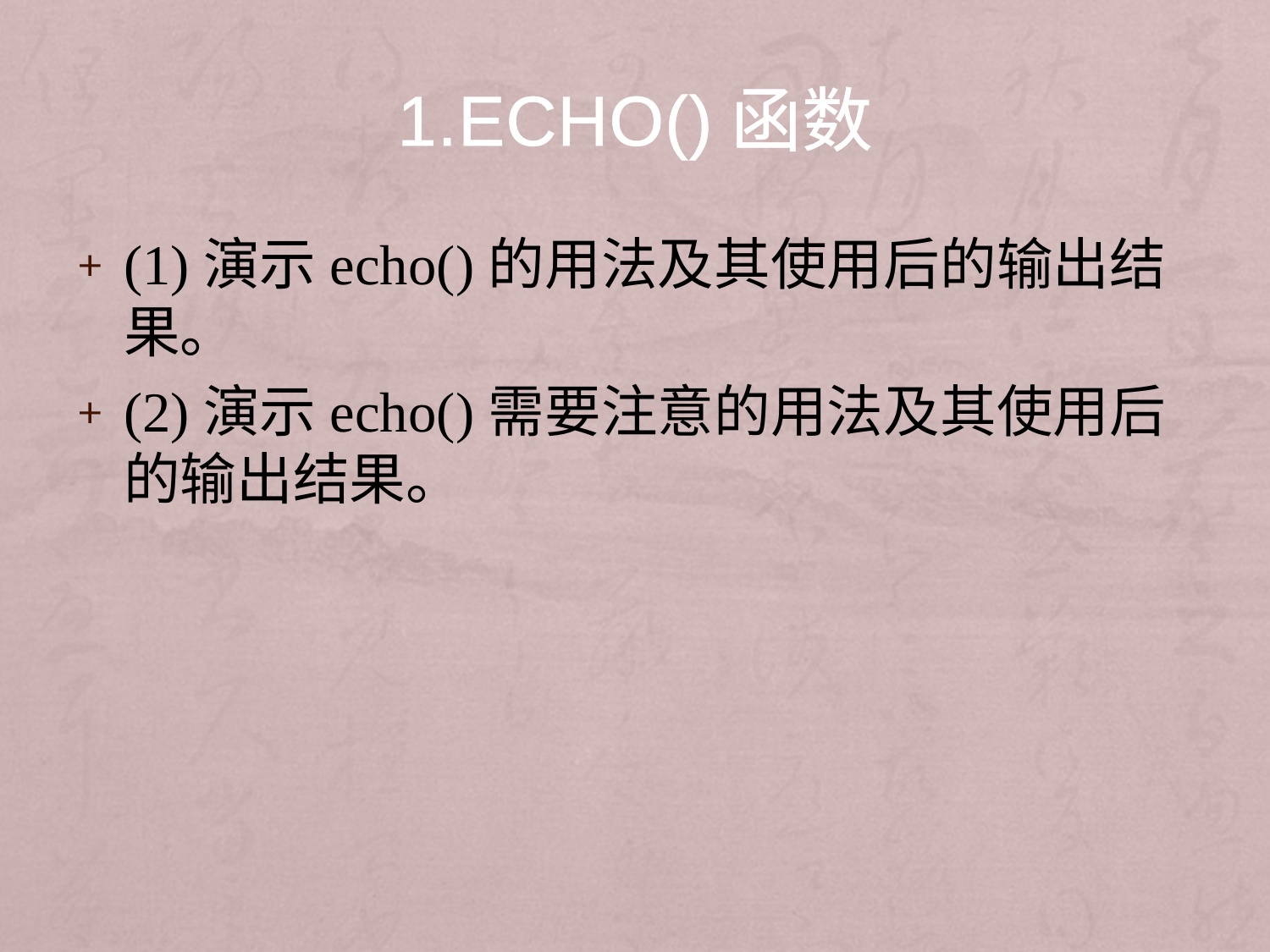

# 1.echo()函数
(1)演示echo()的用法及其使用后的输出结果。
(2)演示echo()需要注意的用法及其使用后的输出结果。